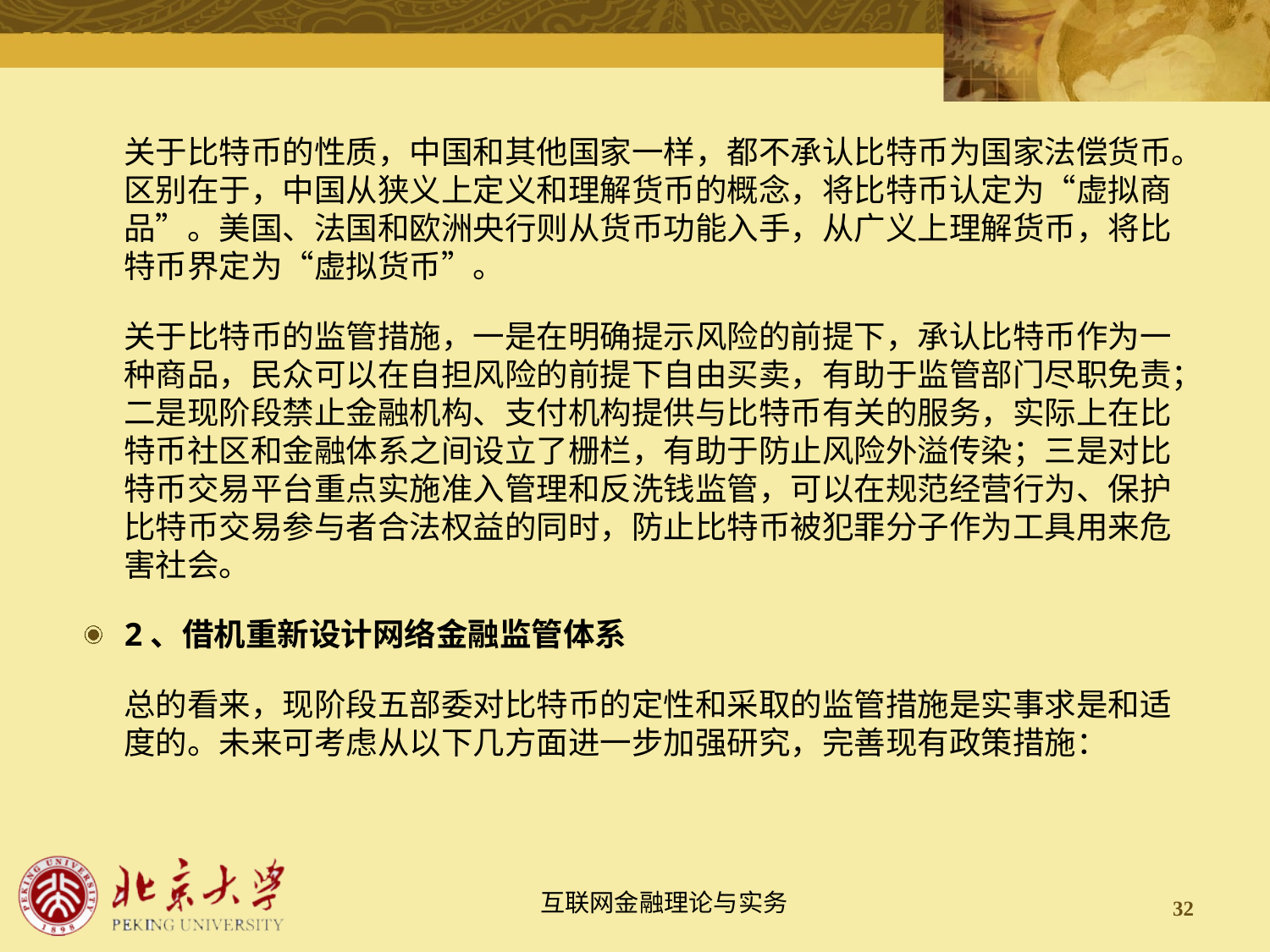

关于比特币的性质，中国和其他国家一样，都不承认比特币为国家法偿货币。区别在于，中国从狭义上定义和理解货币的概念，将比特币认定为“虚拟商品”。美国、法国和欧洲央行则从货币功能入手，从广义上理解货币，将比特币界定为“虚拟货币”。
关于比特币的监管措施，一是在明确提示风险的前提下，承认比特币作为一种商品，民众可以在自担风险的前提下自由买卖，有助于监管部门尽职免责；二是现阶段禁止金融机构、支付机构提供与比特币有关的服务，实际上在比特币社区和金融体系之间设立了栅栏，有助于防止风险外溢传染；三是对比特币交易平台重点实施准入管理和反洗钱监管，可以在规范经营行为、保护比特币交易参与者合法权益的同时，防止比特币被犯罪分子作为工具用来危害社会。
2、借机重新设计网络金融监管体系
总的看来，现阶段五部委对比特币的定性和采取的监管措施是实事求是和适度的。未来可考虑从以下几方面进一步加强研究，完善现有政策措施：
32